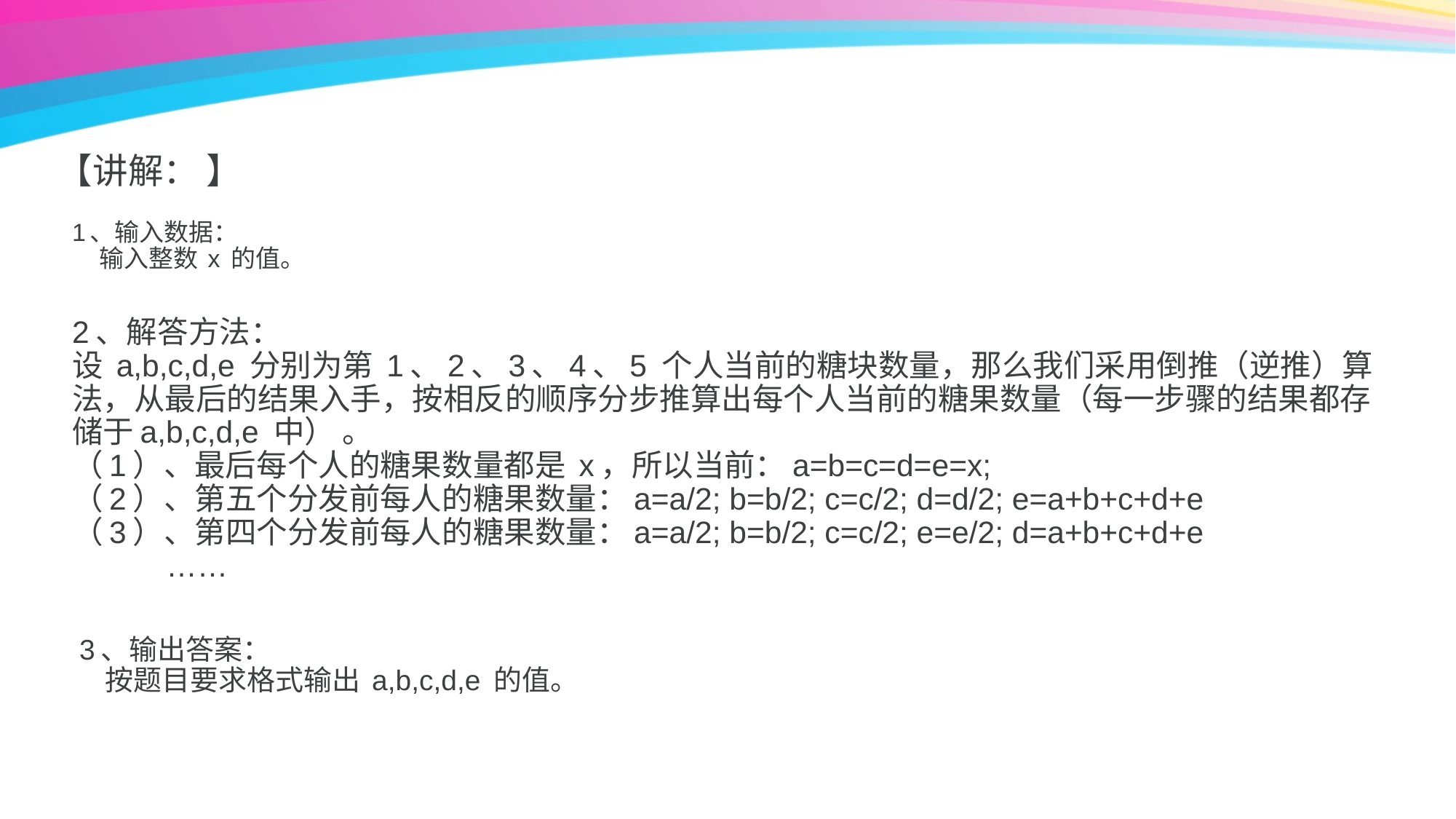

【讲解： 】
1、输入数据：
     输入整数 x 的值。
2、解答方法：
设 a,b,c,d,e 分别为第 1、2、3、4、5 个人当前的糖块数量，那么我们采用倒推（逆推）算
法，从最后的结果入手，按相反的顺序分步推算出每个人当前的糖果数量（每一步骤的结果都存储于a,b,c,d,e 中） 。
（1）、最后每个人的糖果数量都是 x，所以当前：a=b=c=d=e=x;
（2）、第五个分发前每人的糖果数量：a=a/2; b=b/2; c=c/2; d=d/2; e=a+b+c+d+e
（3）、第四个分发前每人的糖果数量：a=a/2; b=b/2; c=c/2; e=e/2; d=a+b+c+d+e
           ……
3、输出答案：
    按题目要求格式输出 a,b,c,d,e 的值。